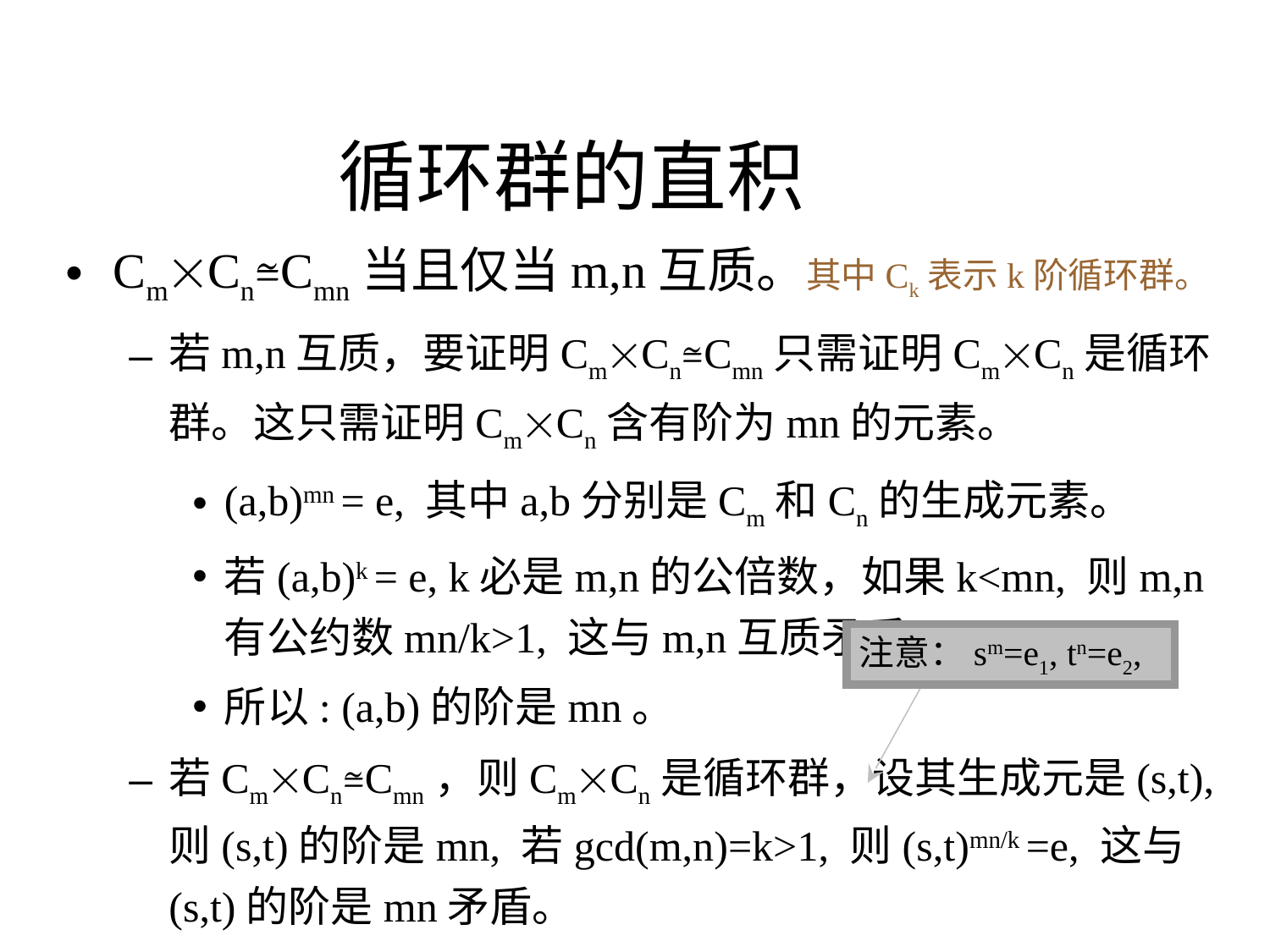

# 循环群的直积
Cm×Cn≅Cmn当且仅当m,n互质。其中Ck表示k阶循环群。
若m,n互质，要证明Cm×Cn≅Cmn只需证明Cm×Cn是循环群。这只需证明Cm×Cn含有阶为mn的元素。
(a,b)mn = e, 其中a,b分别是Cm和Cn的生成元素。
若(a,b)k = e, k必是m,n的公倍数，如果k<mn, 则m,n有公约数mn/k>1, 这与m,n互质矛盾。
所以: (a,b)的阶是mn。
若Cm×Cn≅Cmn，则Cm×Cn是循环群，设其生成元是(s,t), 则(s,t)的阶是mn, 若gcd(m,n)=k>1, 则(s,t)mn/k =e, 这与(s,t)的阶是mn矛盾。
注意：sm=e1, tn=e2,